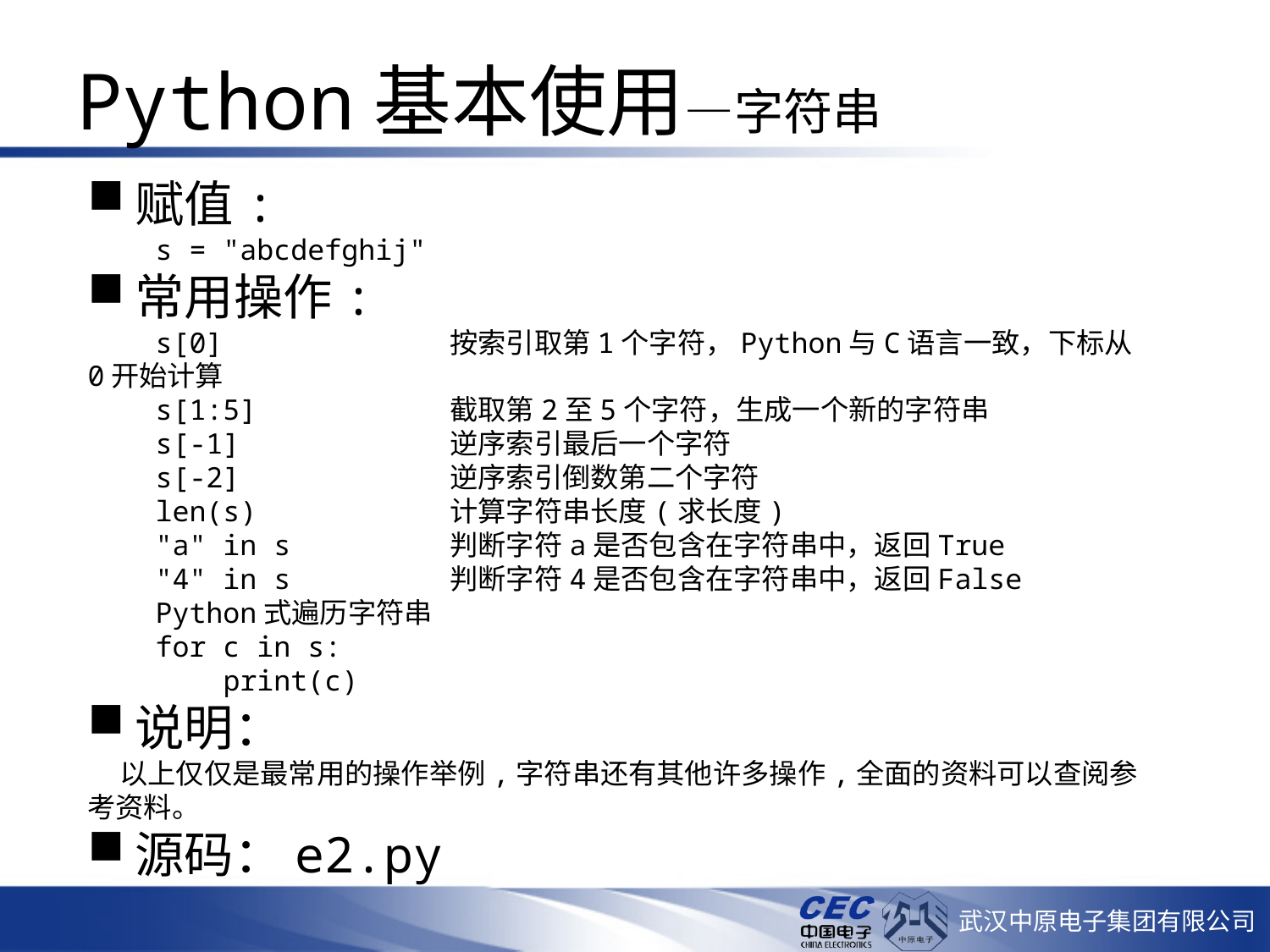

# Python基本使用—字符串
赋值:
    s = "abcdefghij"
常用操作:
    s[0]             按索引取第1个字符，Python与C语言一致，下标从0开始计算
    s[1:5]           截取第2至5个字符，生成一个新的字符串
    s[-1]            逆序索引最后一个字符
    s[-2]            逆序索引倒数第二个字符
    len(s)           计算字符串长度(求长度)
    "a" in s         判断字符a是否包含在字符串中，返回True
    "4" in s         判断字符4是否包含在字符串中，返回False
    Python式遍历字符串
    for c in s:
        print(c)
说明：
    以上仅仅是最常用的操作举例,字符串还有其他许多操作,全面的资料可以查阅参考资料。
源码：e2.py